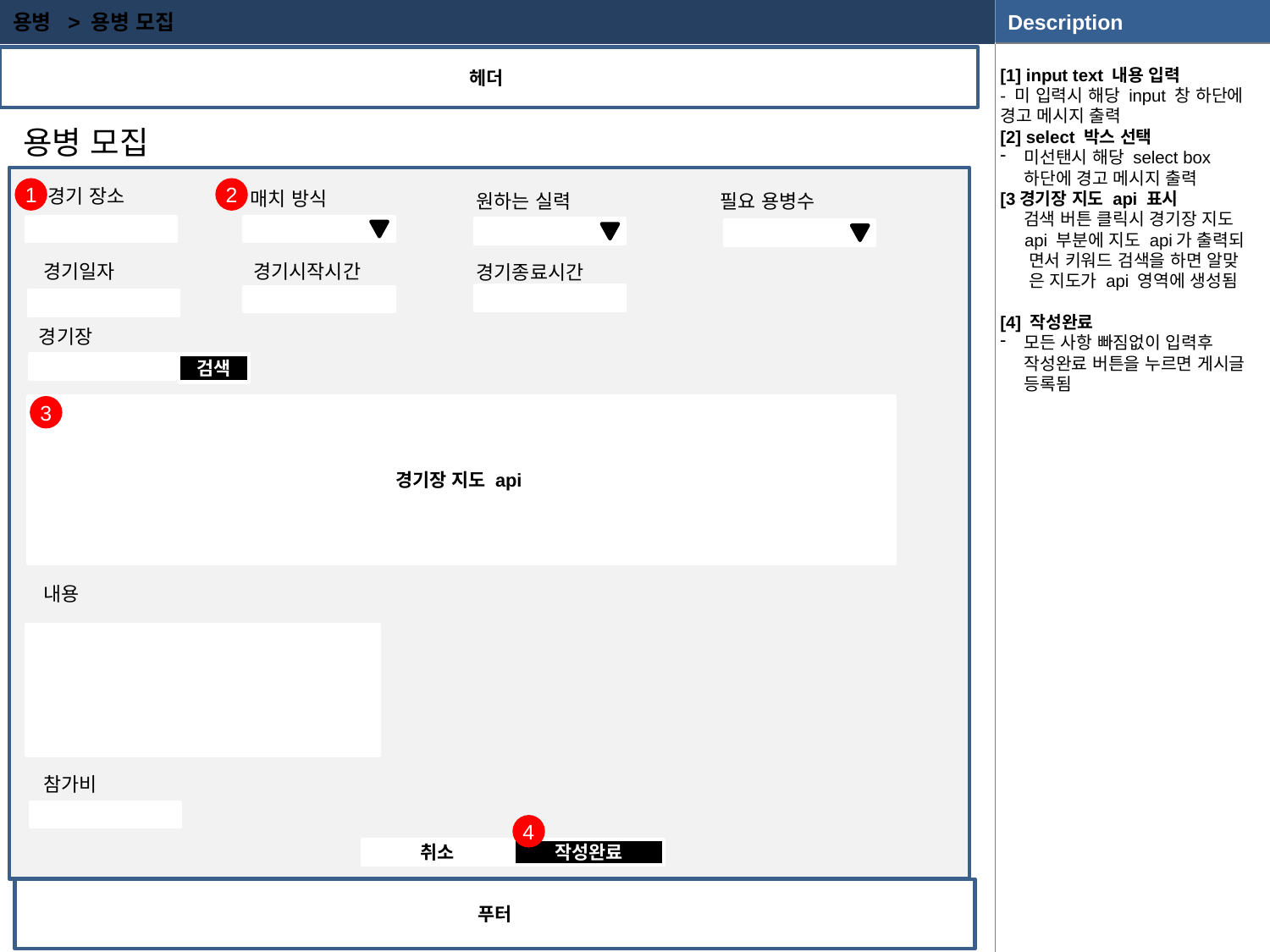

용병  > 용병 모집

[1] input text 내용 입력
- 미 입력시 해당 input 창 하단에 경고 메시지 출력
[2] select 박스 선택
미선탠시 해당 select box 하단에 경고 메시지 출력
[3경기장 지도 api 표시
    검색 버튼 클릭시 경기장 지도
     api 부분에 지도 api가 출력되
     면서 키워드 검색을 하면 알맞
     은 지도가 api 영역에 생성됨

[4] 작성완료
모든 사항 빠짐없이 입력후 작성완료 버튼을 누르면 게시글 등록됨

헤더
용병 모집

1
경기 장소
2
매치 방식
원하는 실력
필요 용병수

경기일자
경기시작시간
경기종료시간

경기장

검색
경기장 지도 api
3
내용

참가비

4
취소
작성완료
푸터